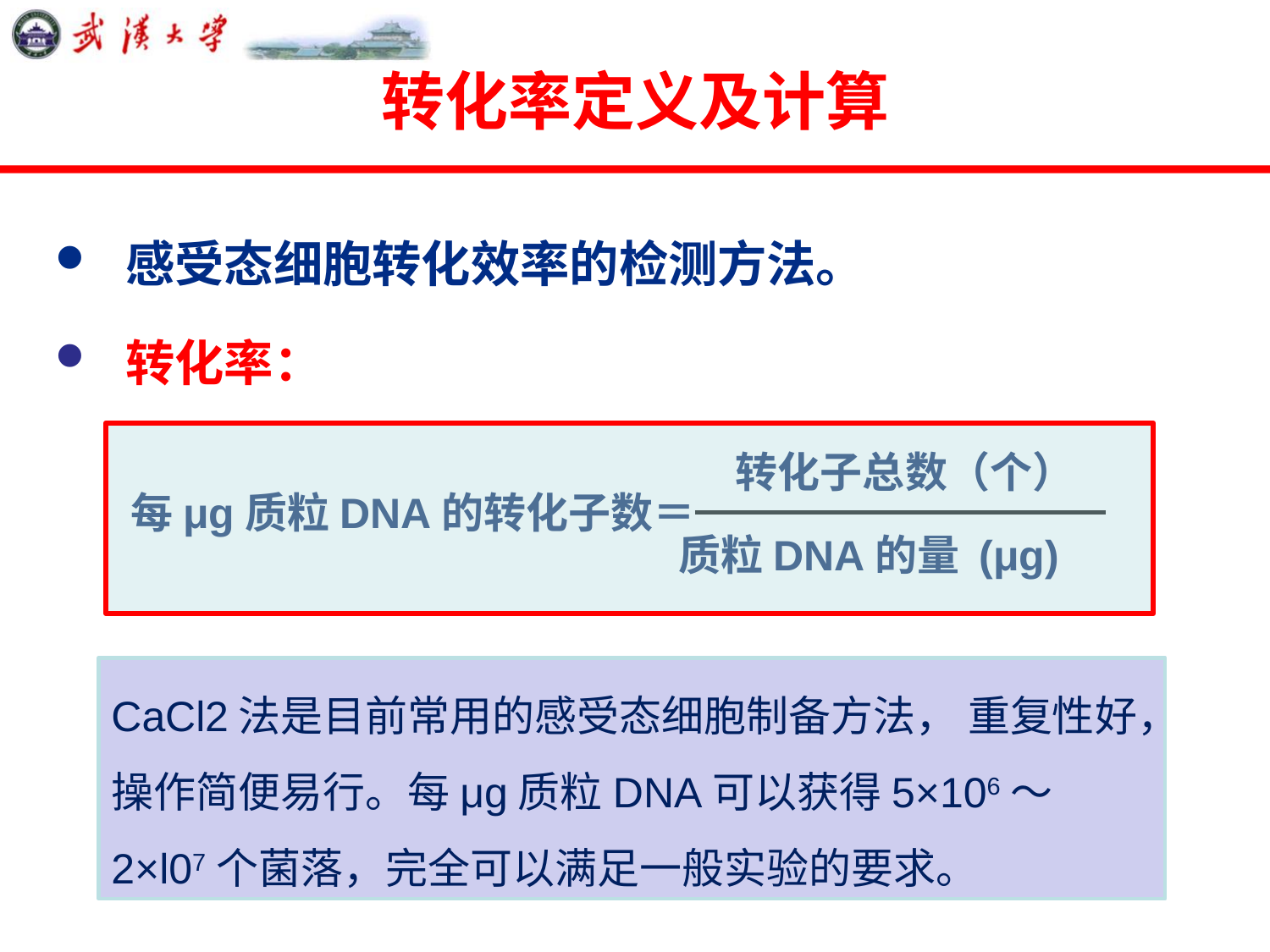

# 转化率定义及计算
 感受态细胞转化效率的检测方法。
 转化率：

转化子总数（个）
每μg质粒DNA的转化子数＝
质粒DNA的量 (μg)
CaCl2法是目前常用的感受态细胞制备方法， 重复性好，操作简便易行。每μg质粒DNA可以获得5×106～2×l07个菌落，完全可以满足一般实验的要求。